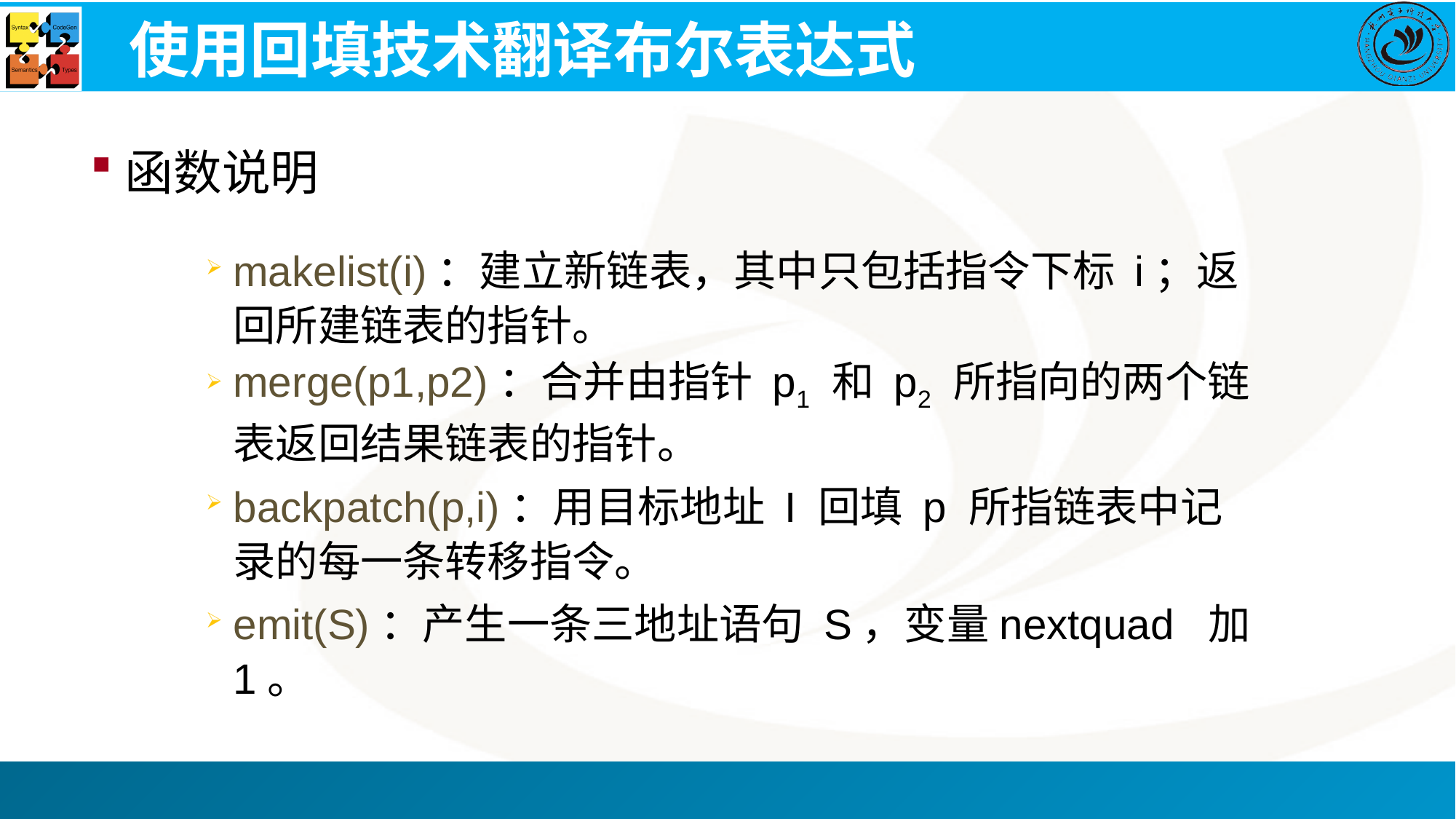

# 使用回填技术翻译布尔表达式
函数说明
makelist(i)：建立新链表，其中只包括指令下标 i；返回所建链表的指针。
merge(p1,p2)：合并由指针 p1 和 p2 所指向的两个链表返回结果链表的指针。
backpatch(p,i)：用目标地址 I 回填 p 所指链表中记录的每一条转移指令。
emit(S)：产生一条三地址语句 S，变量nextquad  加 1。
88